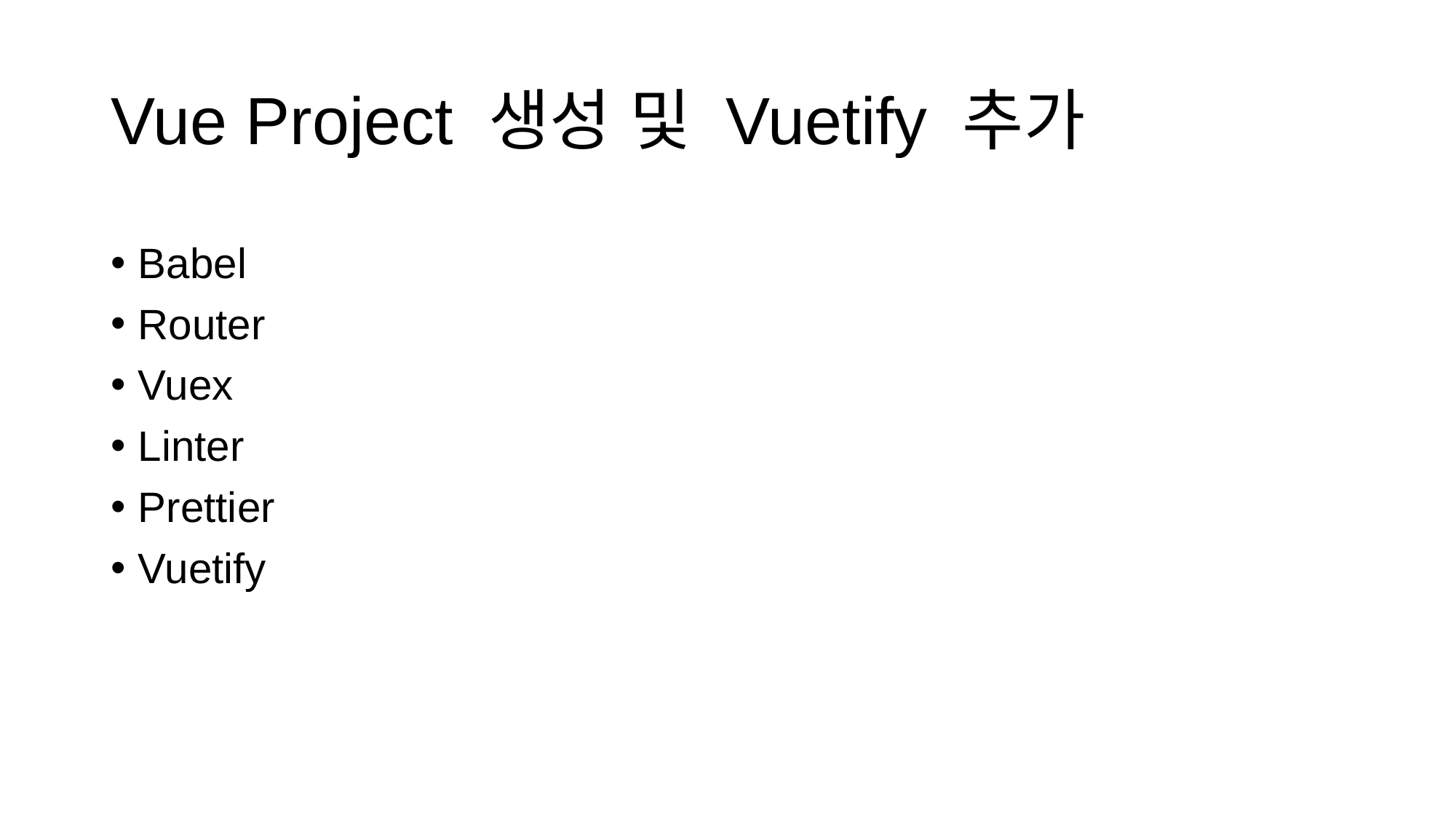

# Vue Project 생성 및 Vuetify 추가
Babel
Router
Vuex
Linter
Prettier
Vuetify